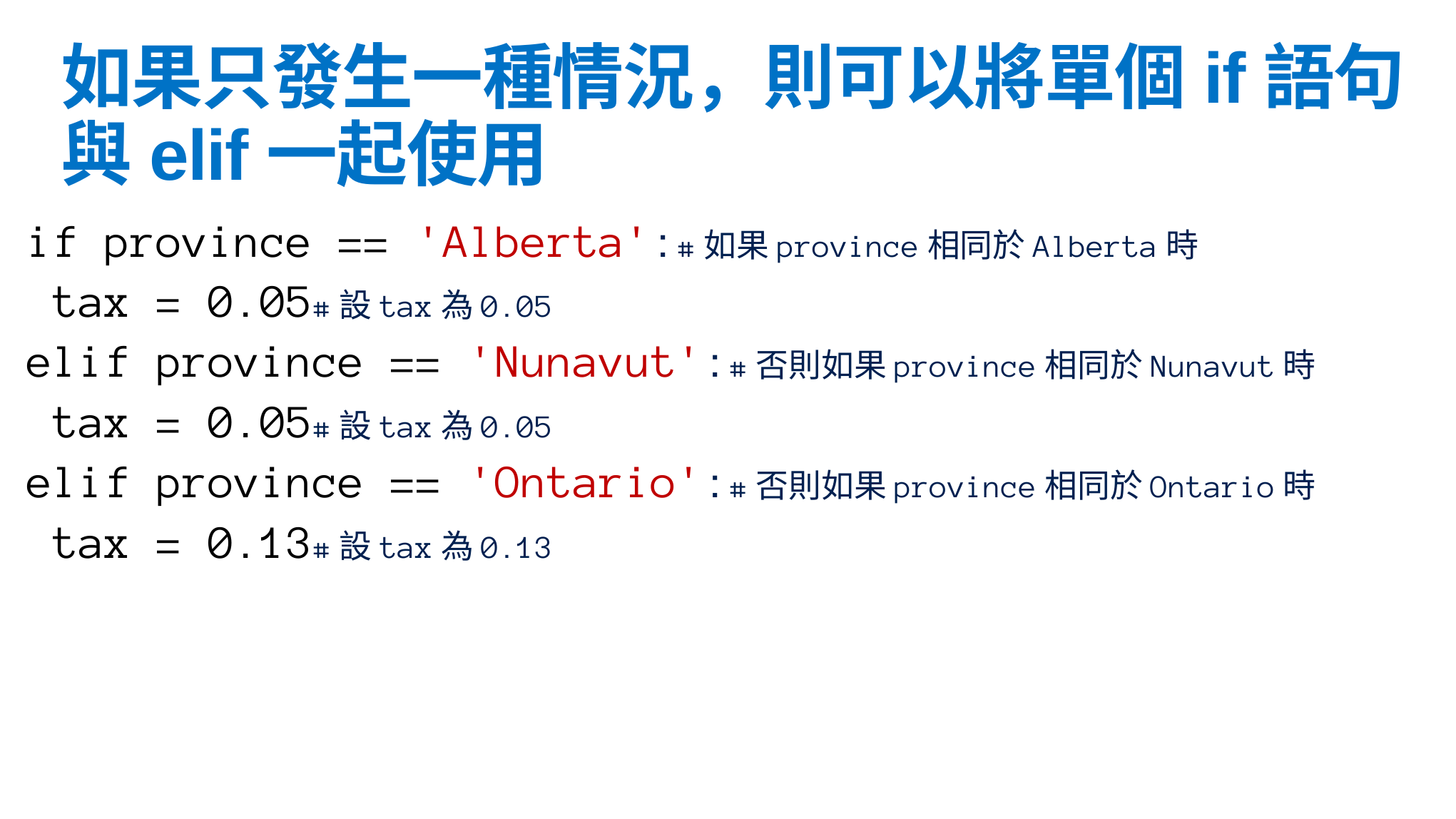

如果只發生一種情況，則可以將單個if語句與elif一起使用

if province == 'Alberta':#如果province相同於Alberta時
 tax = 0.05#設tax為0.05
elif province == 'Nunavut':#否則如果province相同於Nunavut時
 tax = 0.05#設tax為0.05
elif province == 'Ontario':#否則如果province相同於Ontario時
 tax = 0.13#設tax為0.13